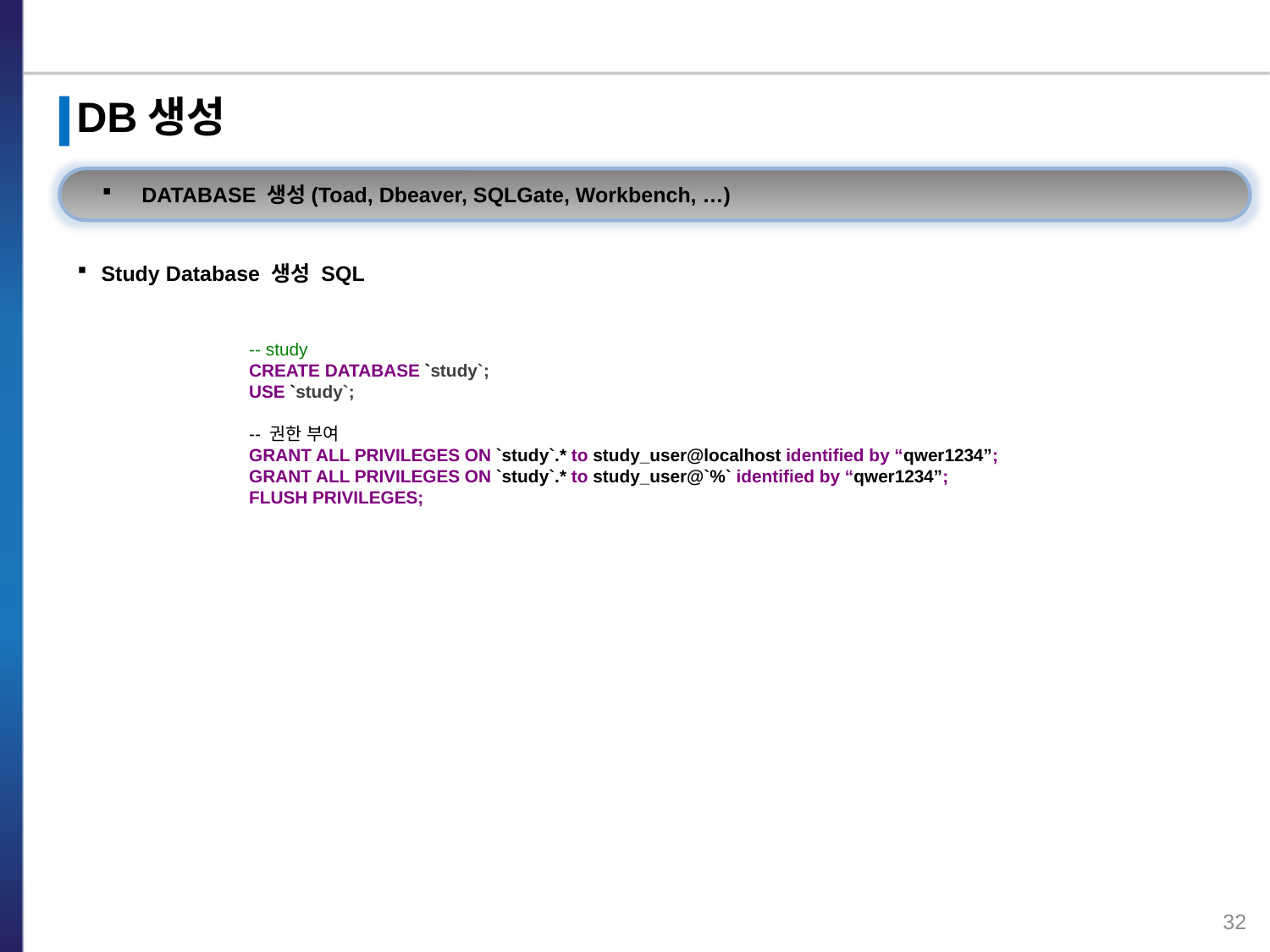

DB생성

DATABASE 생성(Toad, Dbeaver, SQLGate, Workbench, …)
Study Database 생성 SQL
-- study
CREATE DATABASE `study`;
USE `study`;

-- 권한 부여
GRANT ALL PRIVILEGES ON `study`.* to study_user@localhost identified by “qwer1234”;
GRANT ALL PRIVILEGES ON `study`.* to study_user@`%` identified by “qwer1234”;
FLUSH PRIVILEGES;
32